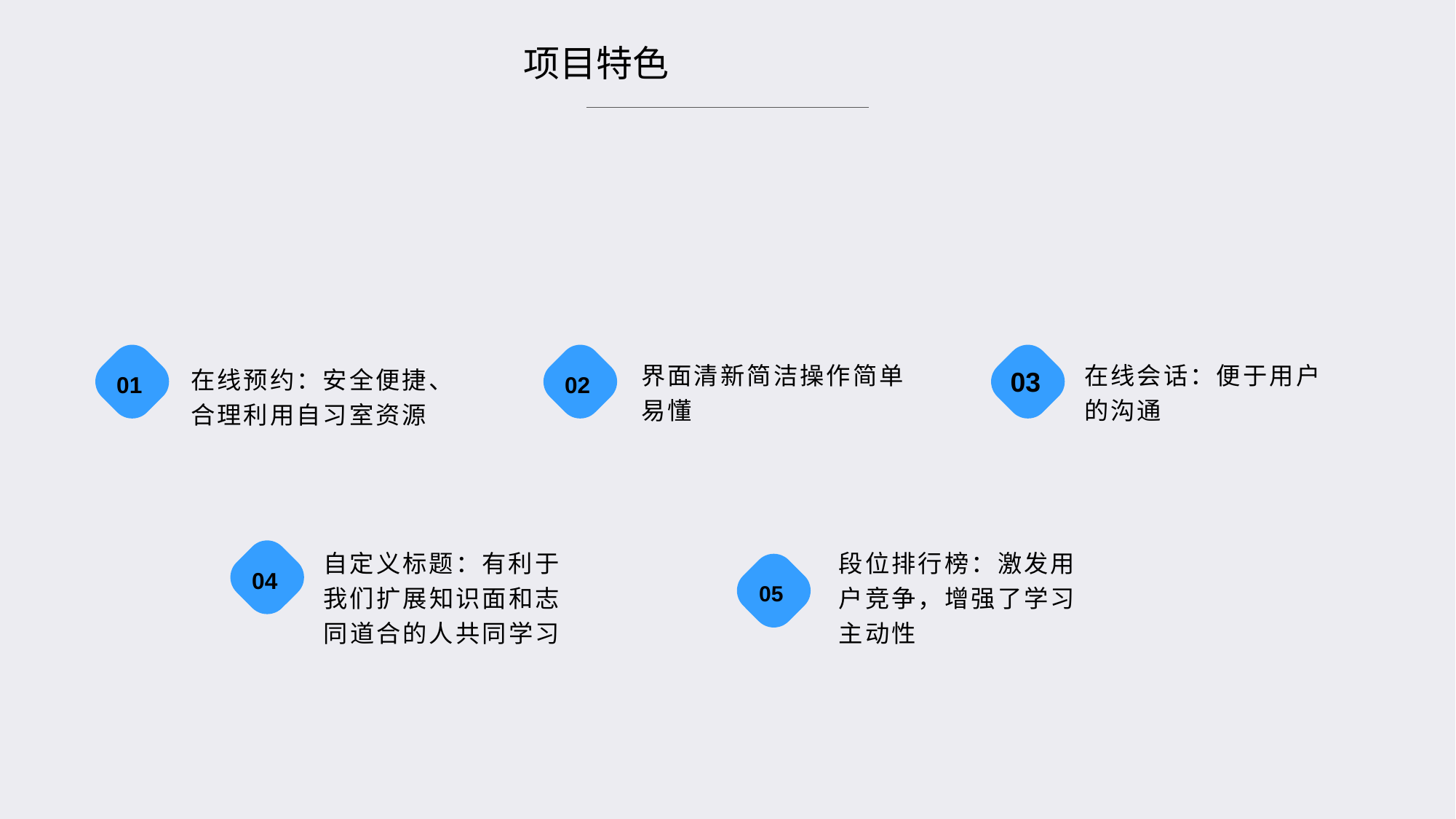

项目特色
在线会话：便于用户的沟通
界面清新简洁操作简单易懂

03
在线预约：安全便捷、合理利用自习室资源

02
01
段位排行榜：激发用户竞争，增强了学习主动性
自定义标题：有利于我们扩展知识面和志同道合的人共同学习

04

05